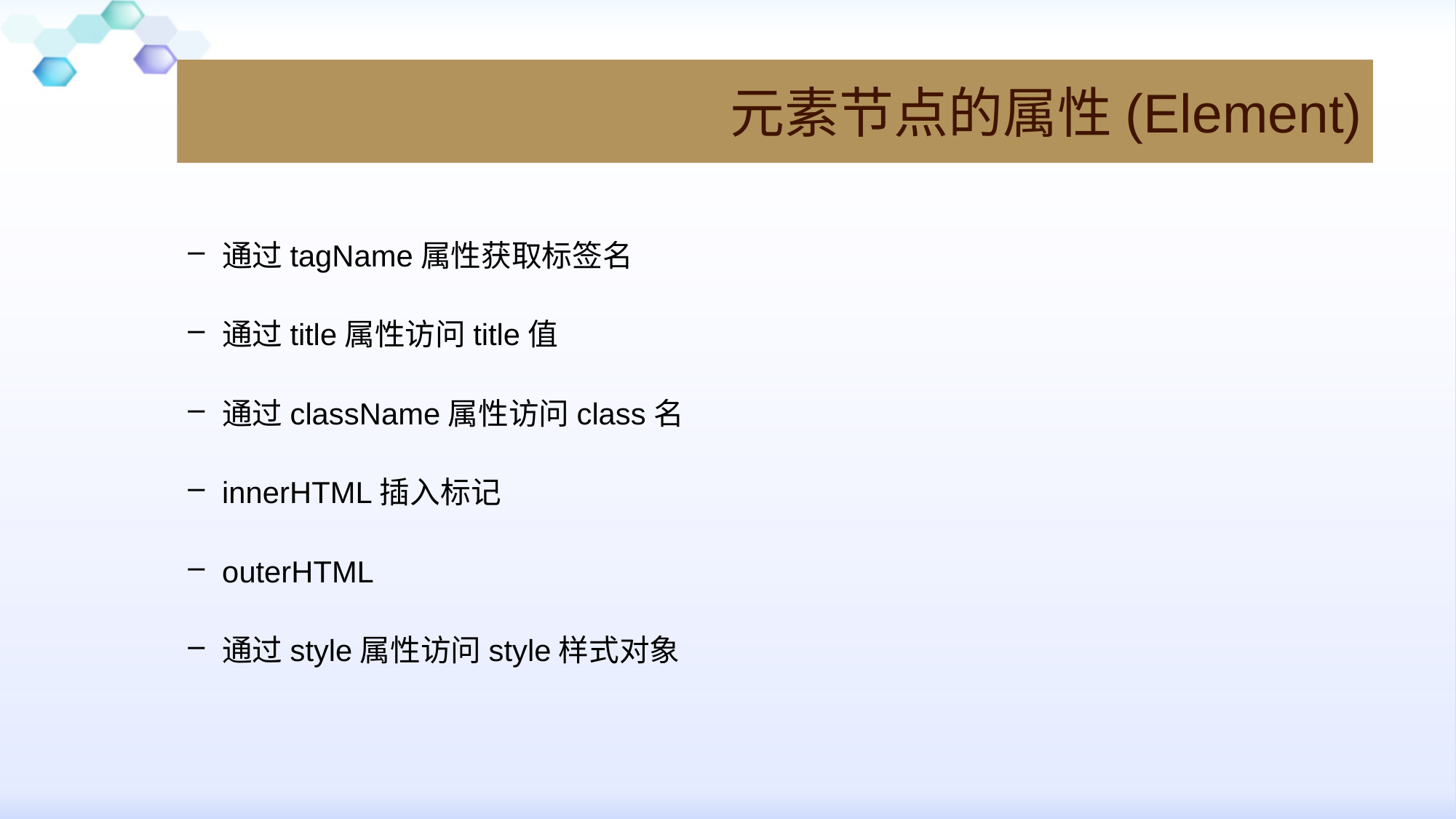

# 元素节点的属性(Element)
通过tagName属性获取标签名
通过title属性访问title值
通过className属性访问class名
innerHTML插入标记
outerHTML
通过style属性访问style样式对象